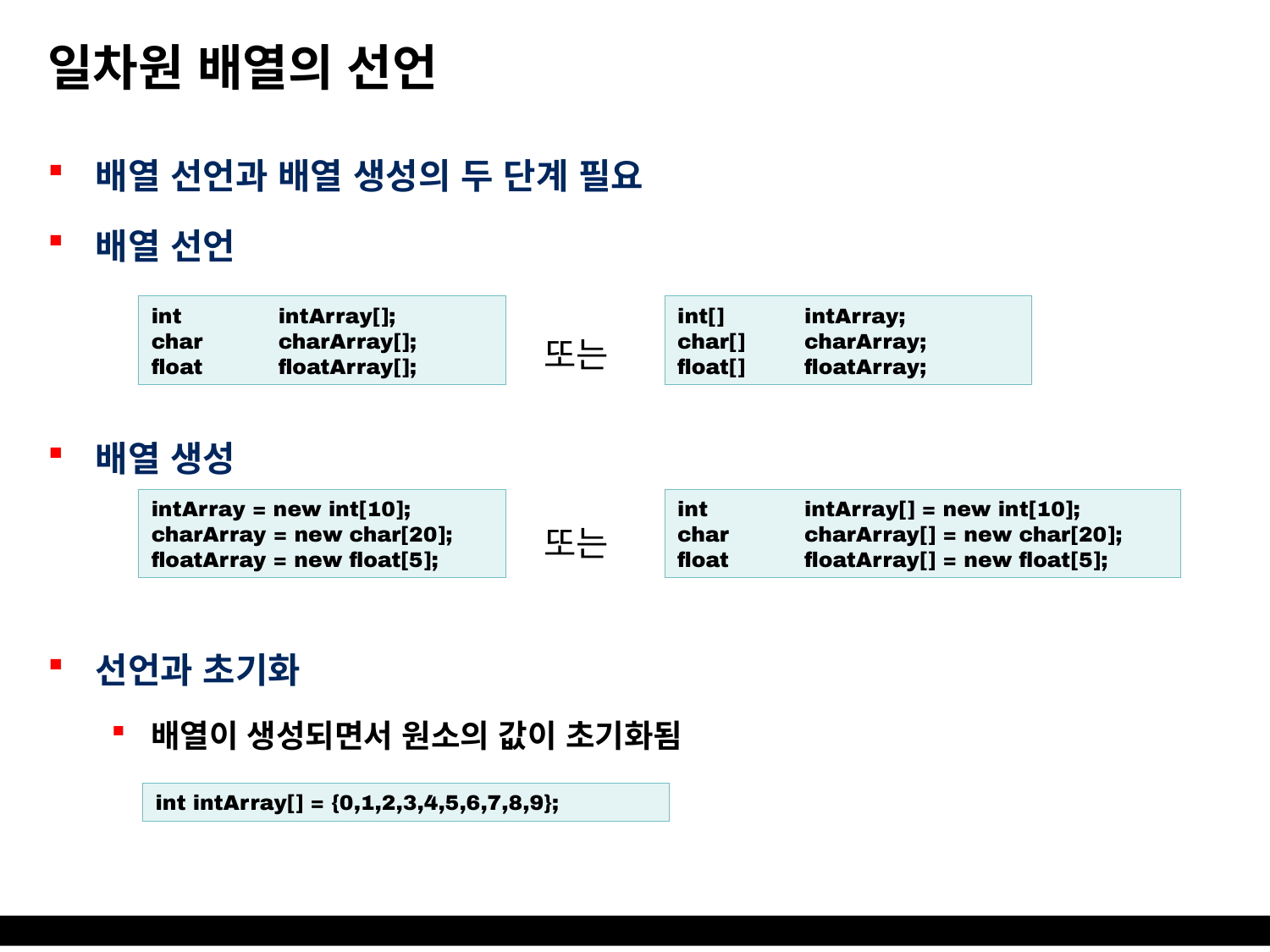

# 일차원 배열의 선언
배열 선언과 배열 생성의 두 단계 필요
배열 선언

배열 생성

선언과 초기화
배열이 생성되면서 원소의 값이 초기화됨

int[]	intArray;
char[]	charArray;
float[]	floatArray;
int	intArray[];
char	charArray[];
float	floatArray[];
또는
intArray = new int[10];
charArray = new char[20];
floatArray = new float[5];
int	intArray[] = new int[10];
char	charArray[] = new char[20];
float	floatArray[] = new float[5];
또는
int intArray[] = {0,1,2,3,4,5,6,7,8,9};